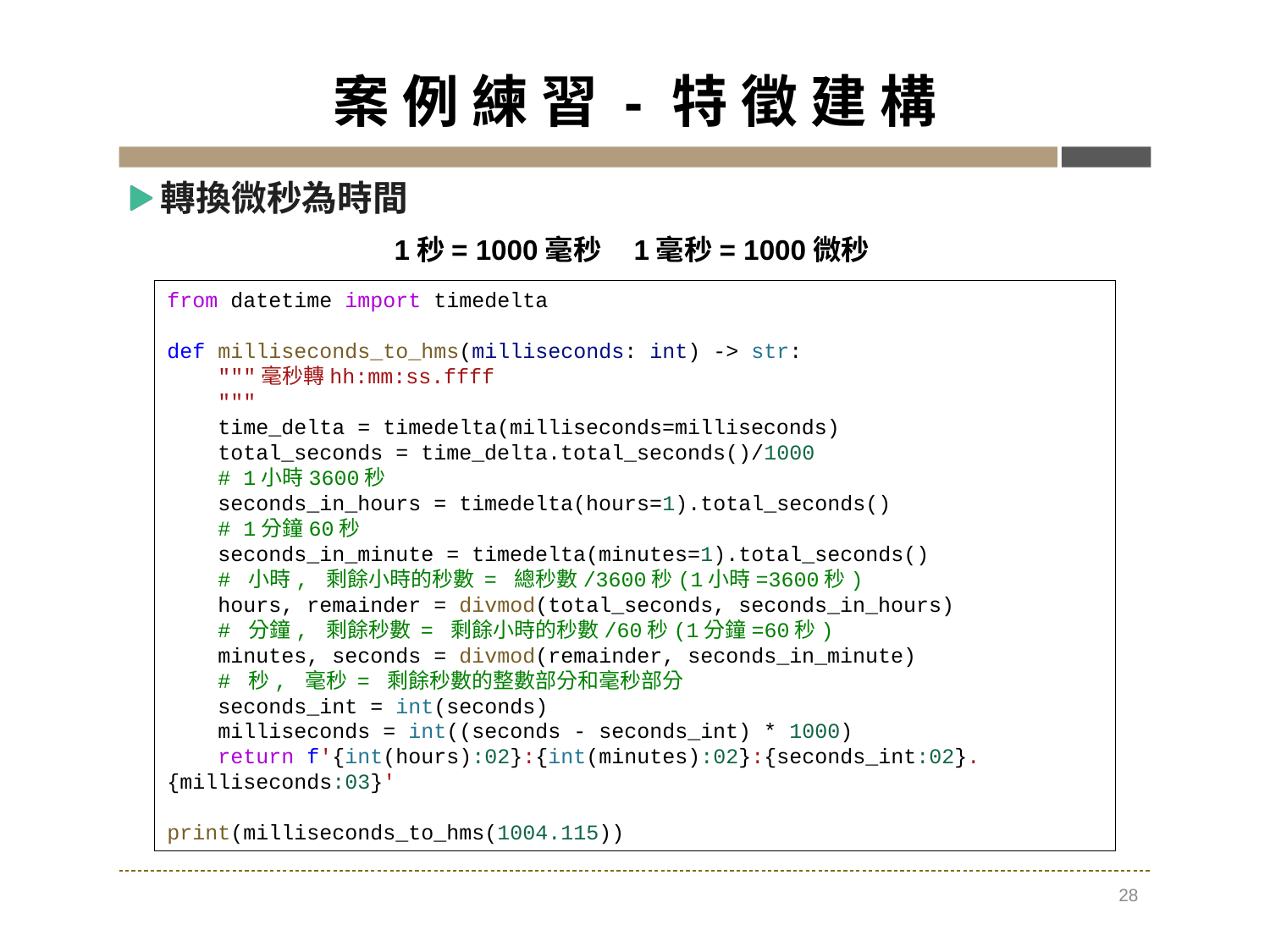

# 案 例 練 習 - 特 徵 建 構
轉換微秒為時間

1秒= 1000毫秒
1毫秒= 1000微秒
from datetime import timedelta
def milliseconds_to_hms(milliseconds: int) -> str:
    """毫秒轉hh:mm:ss.ffff
    """
    time_delta = timedelta(milliseconds=milliseconds)
    total_seconds = time_delta.total_seconds()/1000
    # 1小時3600秒
    seconds_in_hours = timedelta(hours=1).total_seconds()
    # 1分鐘60秒
    seconds_in_minute = timedelta(minutes=1).total_seconds()
    # 小時, 剩餘小時的秒數 = 總秒數/3600秒(1小時=3600秒)
    hours, remainder = divmod(total_seconds, seconds_in_hours)
    # 分鐘, 剩餘秒數 = 剩餘小時的秒數/60秒(1分鐘=60秒)
    minutes, seconds = divmod(remainder, seconds_in_minute)
    # 秒, 毫秒 = 剩餘秒數的整數部分和毫秒部分
    seconds_int = int(seconds)
    milliseconds = int((seconds - seconds_int) * 1000)
    return f'{int(hours):02}:{int(minutes):02}:{seconds_int:02}.{milliseconds:03}'

print(milliseconds_to_hms(1004.115))
28